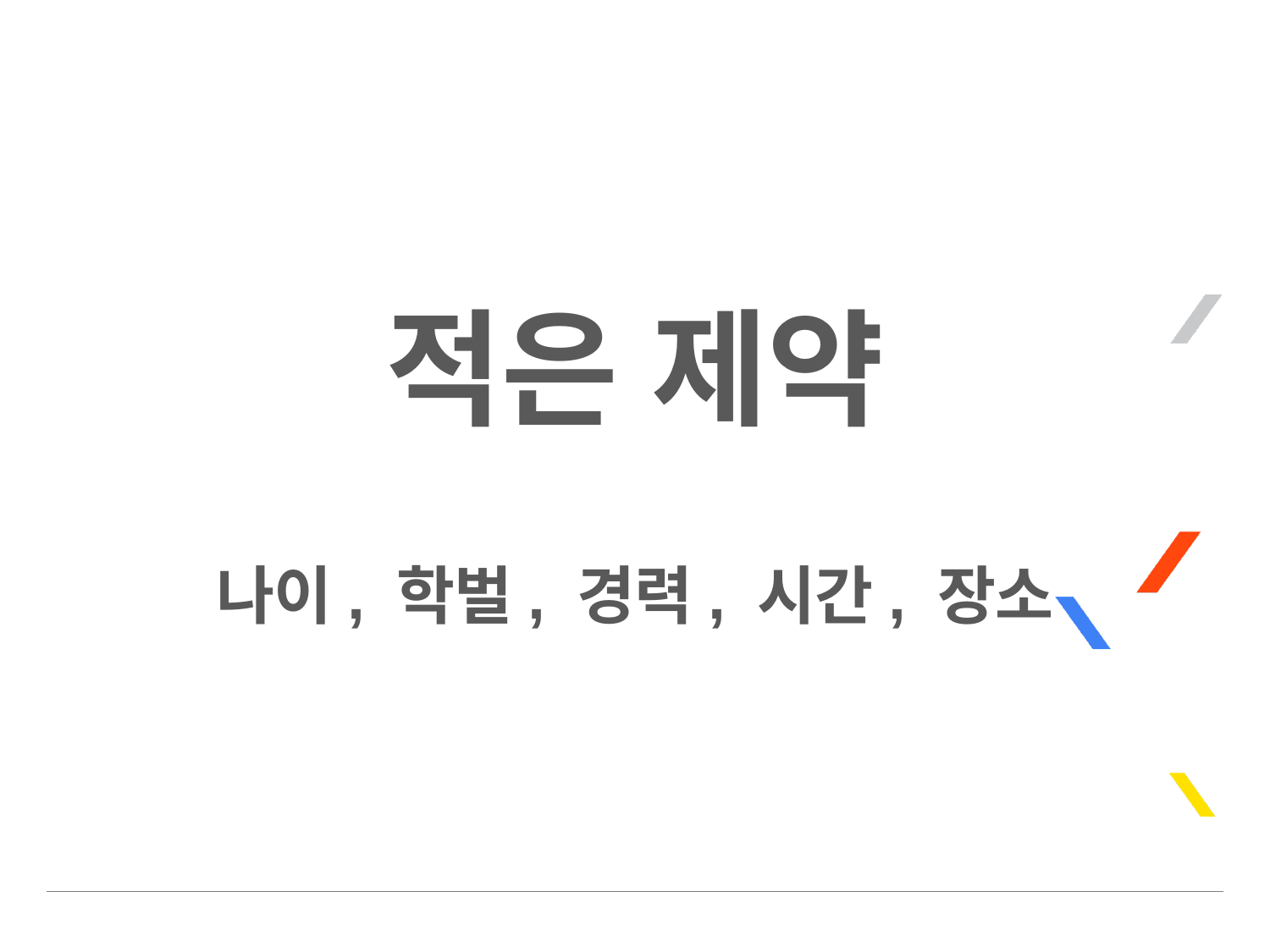

# 적은 제약 나이, 학벌, 경력, 시간, 장소